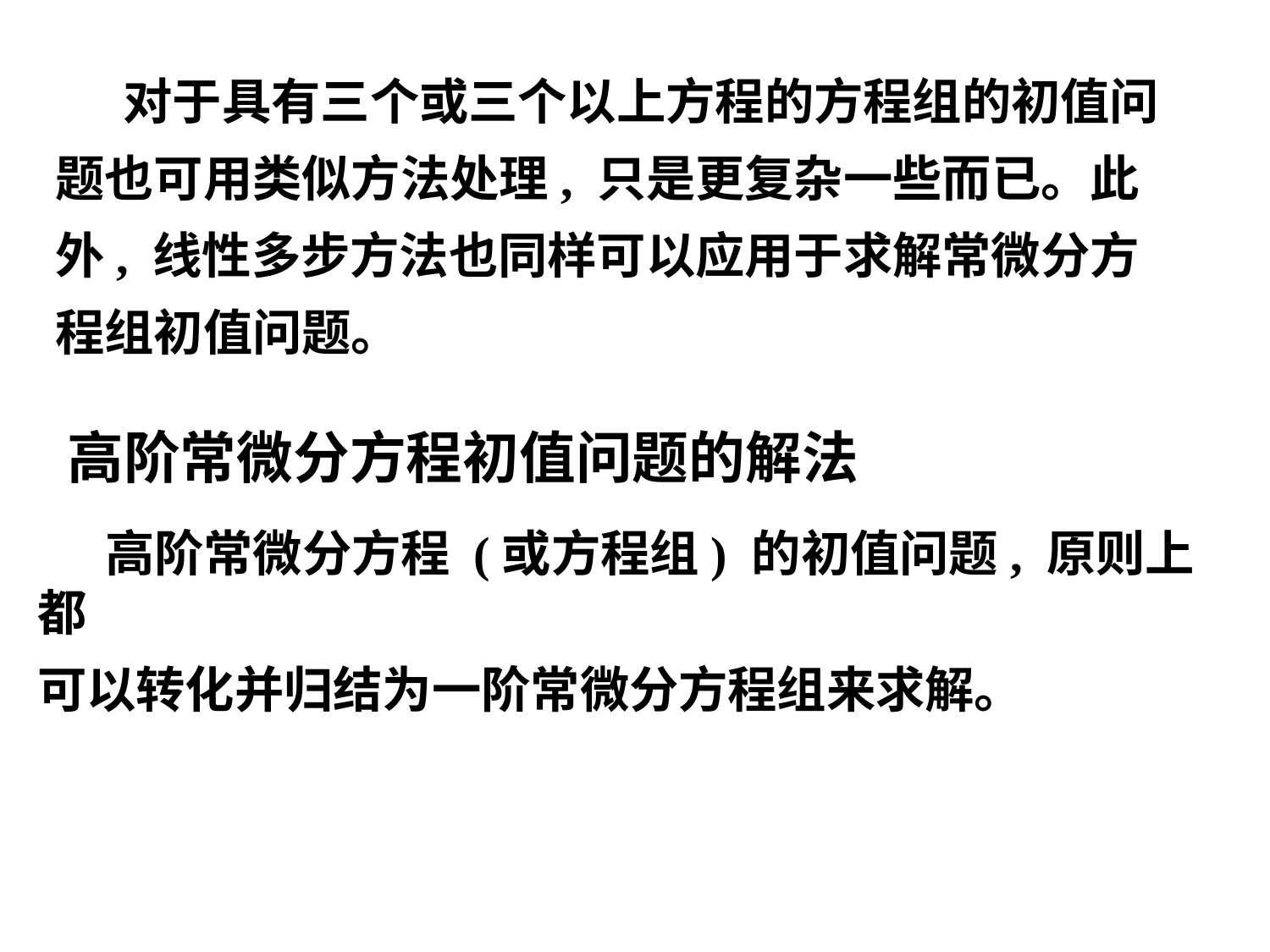

对于具有三个或三个以上方程的方程组的初值问
题也可用类似方法处理, 只是更复杂一些而已。此
外, 线性多步方法也同样可以应用于求解常微分方
程组初值问题。
高阶常微分方程初值问题的解法
     高阶常微分方程 (或方程组) 的初值问题, 原则上都
可以转化并归结为一阶常微分方程组来求解。